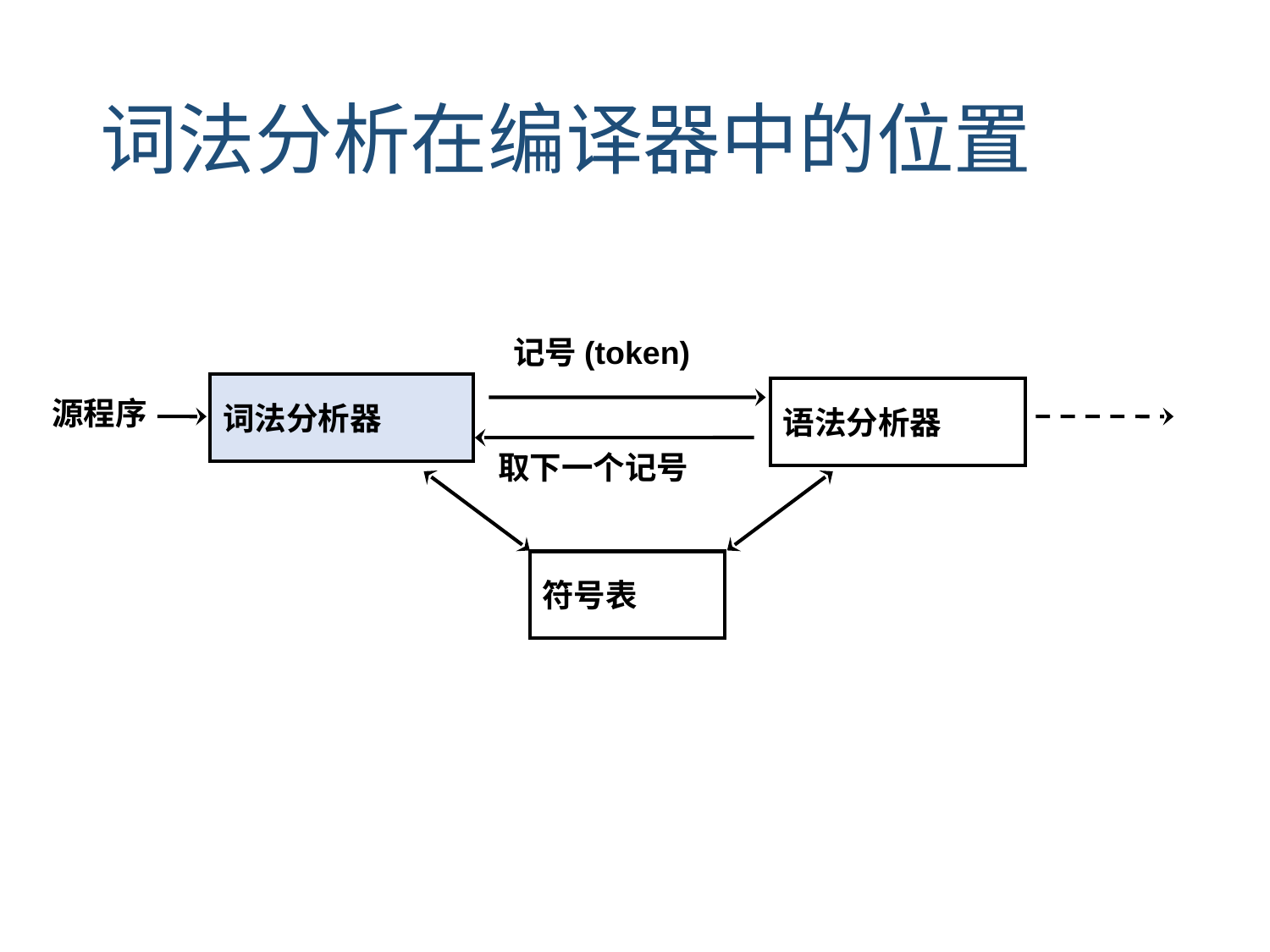

# 词法分析在编译器中的位置

记号(token)
词法分析器
语法分析器
源程序

取下一个记号

符号表